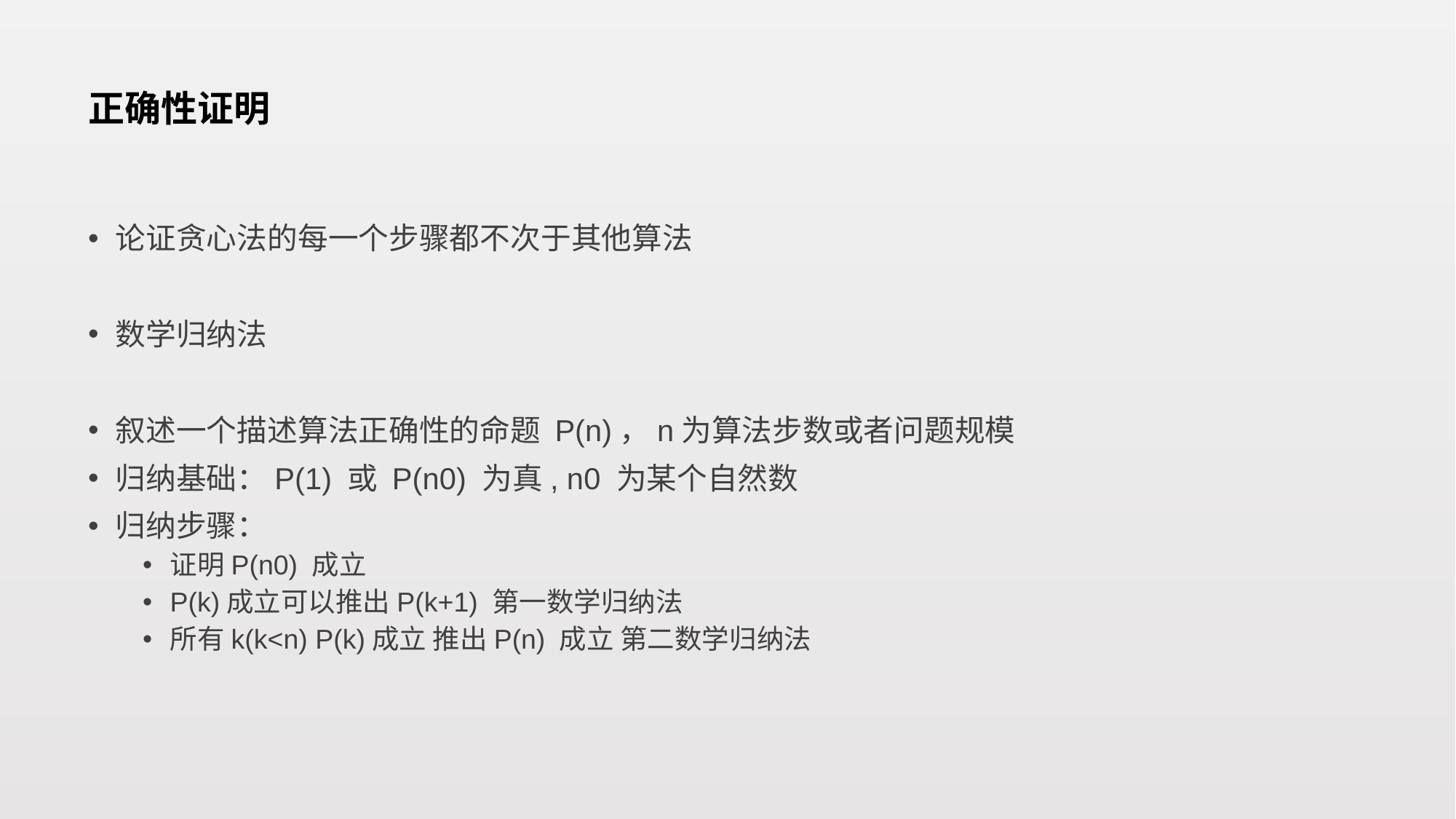

# 正确性证明
论证贪心法的每一个步骤都不次于其他算法

数学归纳法

叙述一个描述算法正确性的命题 P(n)，n为算法步数或者问题规模
归纳基础：P(1) 或 P(n0) 为真, n0 为某个自然数
归纳步骤：
证明P(n0) 成立
P(k)成立可以推出P(k+1) 第一数学归纳法
所有k(k<n) P(k)成立 推出P(n) 成立 第二数学归纳法